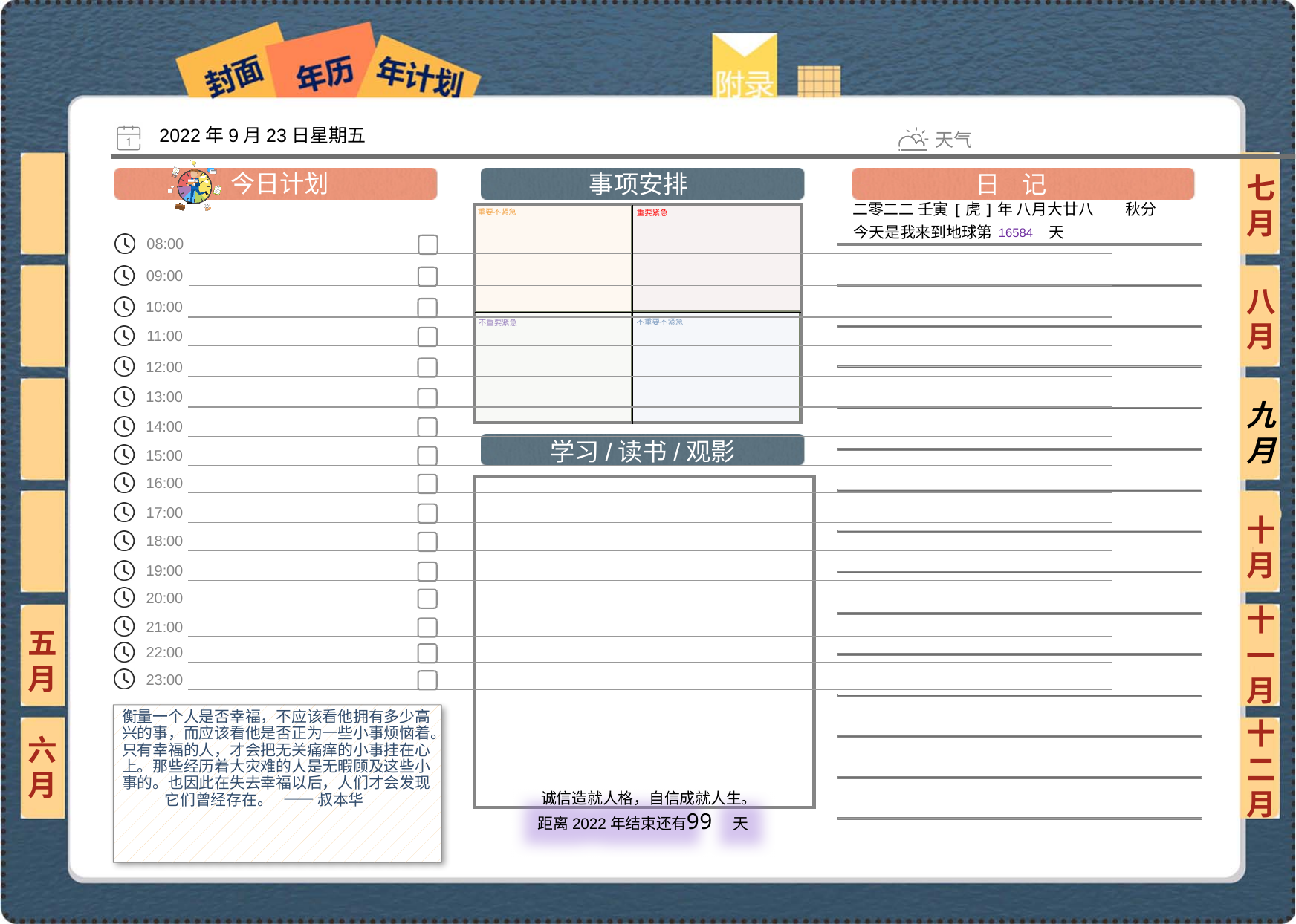

2022年9月23日星期五
七月
二零二二 壬寅[虎]年 八月大廿八         秋分
16584
八月
九月
十月
十一月
五月
衡量一个人是否幸福，不应该看他拥有多少高兴的事，而应该看他是否正为一些小事烦恼着。只有幸福的人，才会把无关痛痒的小事挂在心上。那些经历着大灾难的人是无暇顾及这些小事的。也因此在失去幸福以后，人们才会发现它们曾经存在。   —— 叔本华

六月
十二月
99
 诚信造就人格，自信成就人生。